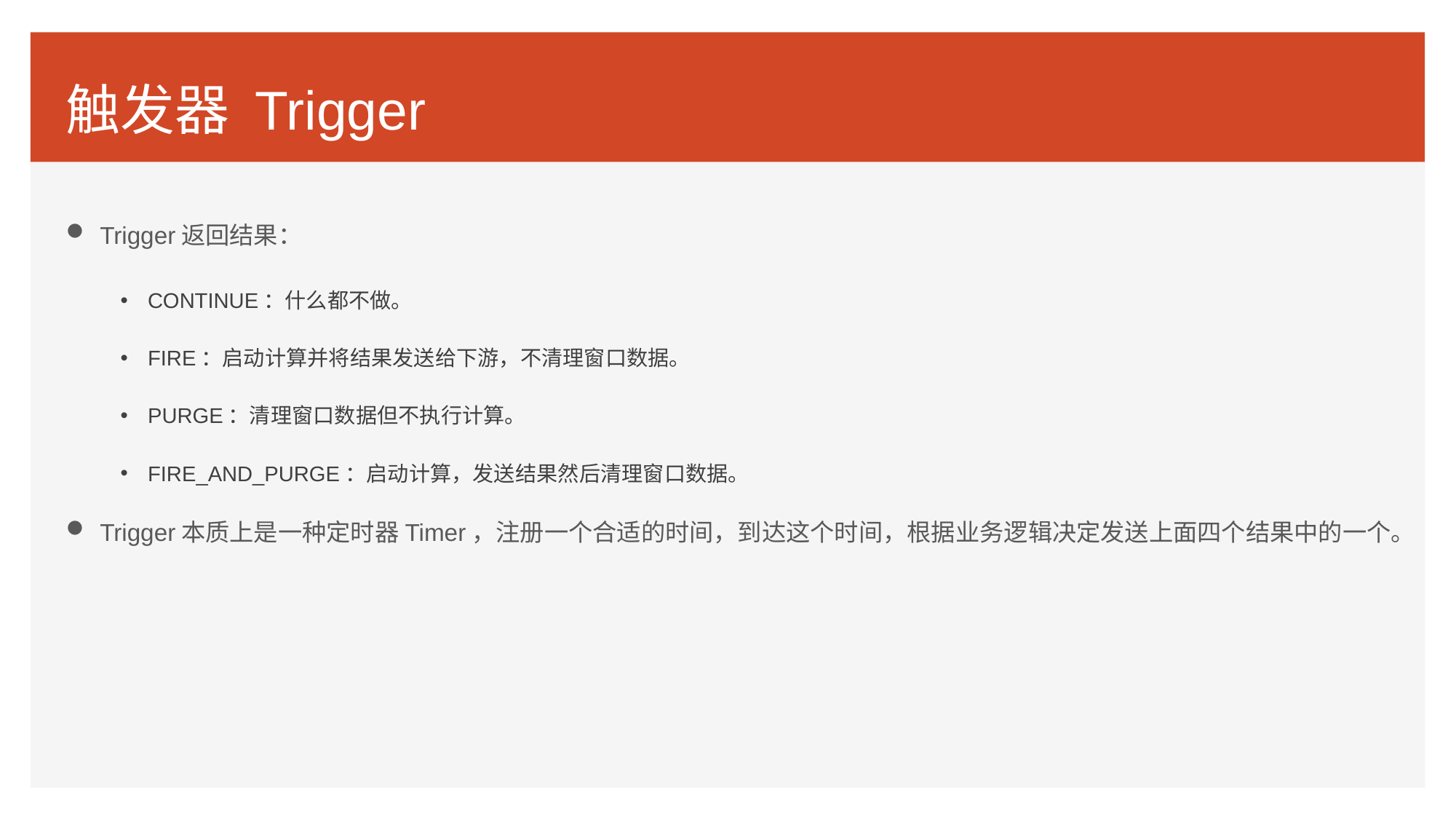

# 触发器 Trigger
Trigger返回结果：
CONTINUE：什么都不做。
FIRE：启动计算并将结果发送给下游，不清理窗口数据。
PURGE：清理窗口数据但不执行计算。
FIRE_AND_PURGE：启动计算，发送结果然后清理窗口数据。
Trigger本质上是一种定时器Timer，注册一个合适的时间，到达这个时间，根据业务逻辑决定发送上面四个结果中的一个。